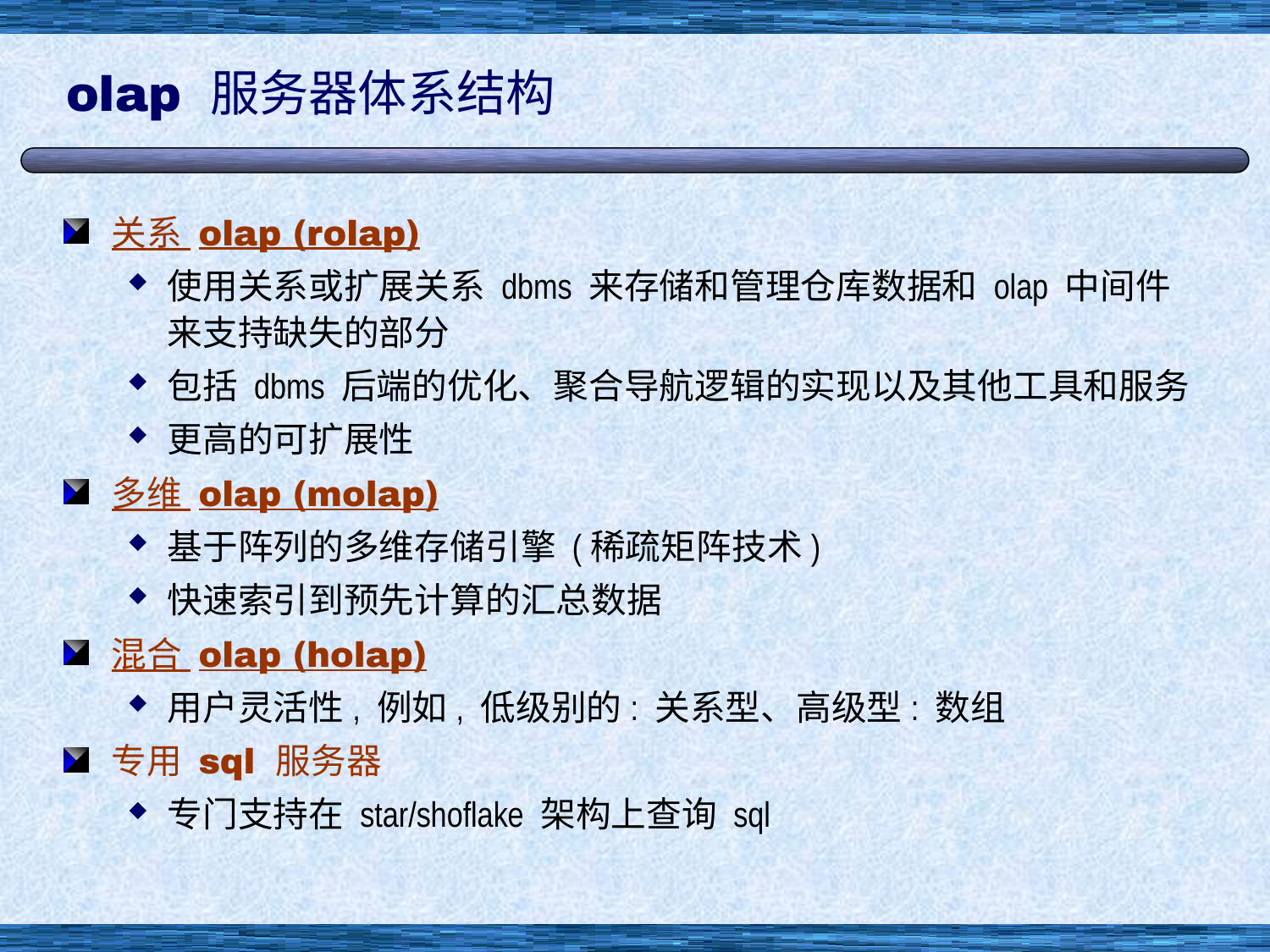

# olap 服务器体系结构
关系 olap (rolap)
使用关系或扩展关系 dbms 来存储和管理仓库数据和 olap 中间件来支持缺失的部分
包括 dbms 后端的优化、聚合导航逻辑的实现以及其他工具和服务
更高的可扩展性
多维 olap (molap)
基于阵列的多维存储引擎 (稀疏矩阵技术)
快速索引到预先计算的汇总数据
混合 olap (holap)
用户灵活性, 例如, 低级别的: 关系型、高级型: 数组
专用 sql 服务器
专门支持在 star/shoflake 架构上查询 sql